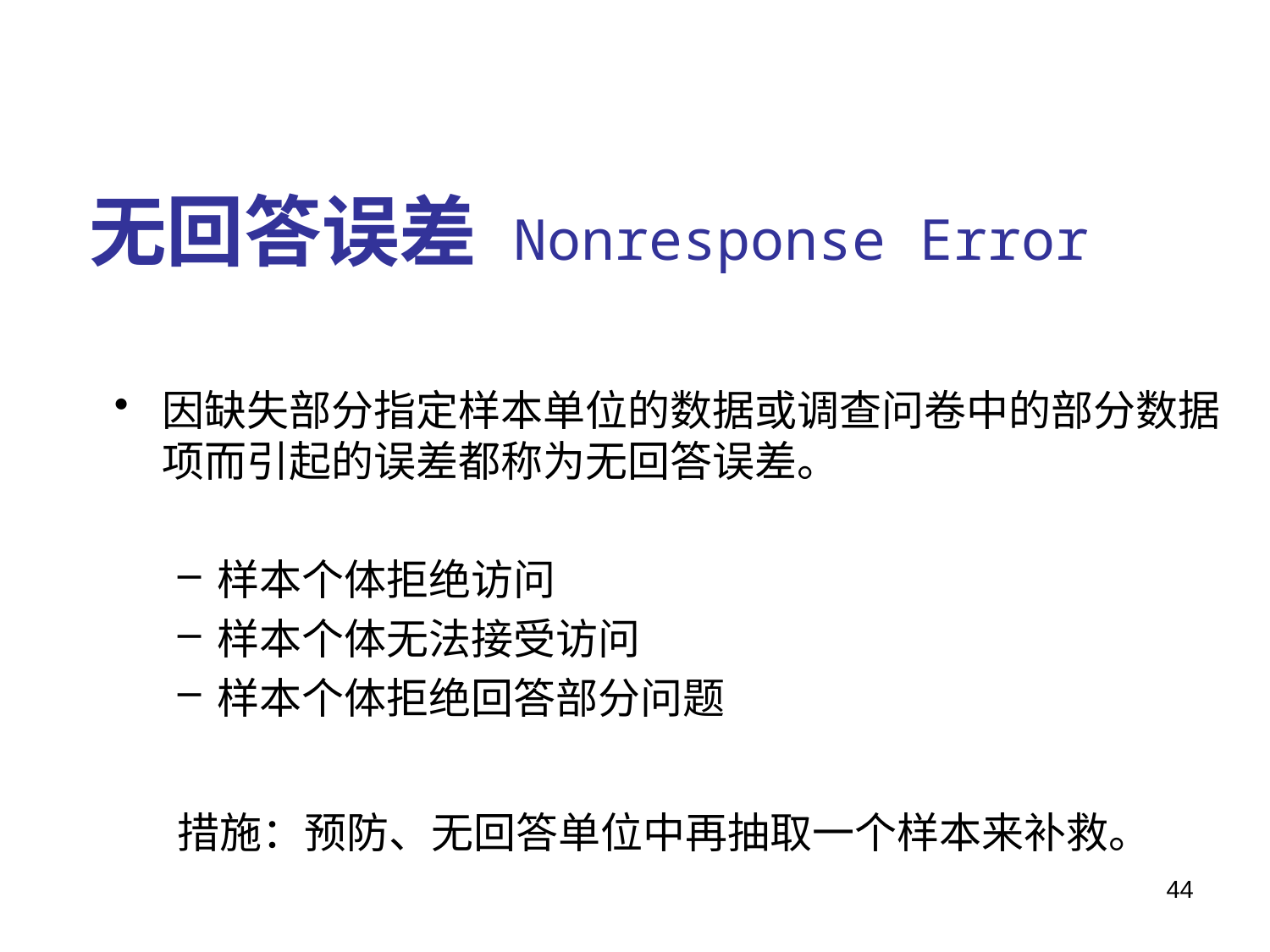

# 无回答误差 Nonresponse Error
因缺失部分指定样本单位的数据或调查问卷中的部分数据项而引起的误差都称为无回答误差。

样本个体拒绝访问
样本个体无法接受访问
样本个体拒绝回答部分问题

措施：预防、无回答单位中再抽取一个样本来补救。
44